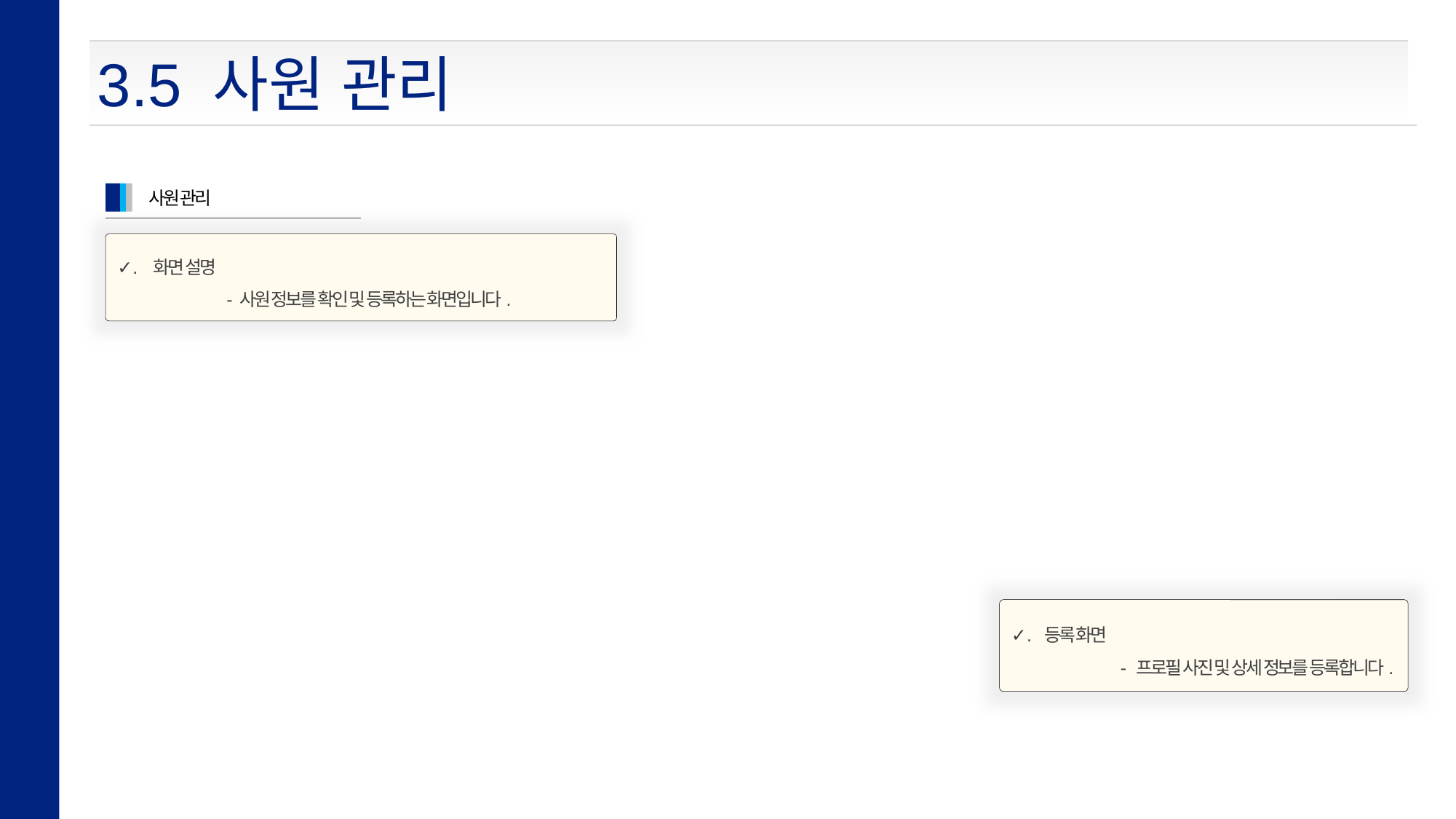

3.5 사원 관리
사원 관리

✓.    화면 설명
	- 사원 정보를 확인 및 등록하는 화면입니다.
✓.   등록 화면
	-  프로필 사진 및 상세 정보를 등록합니다.